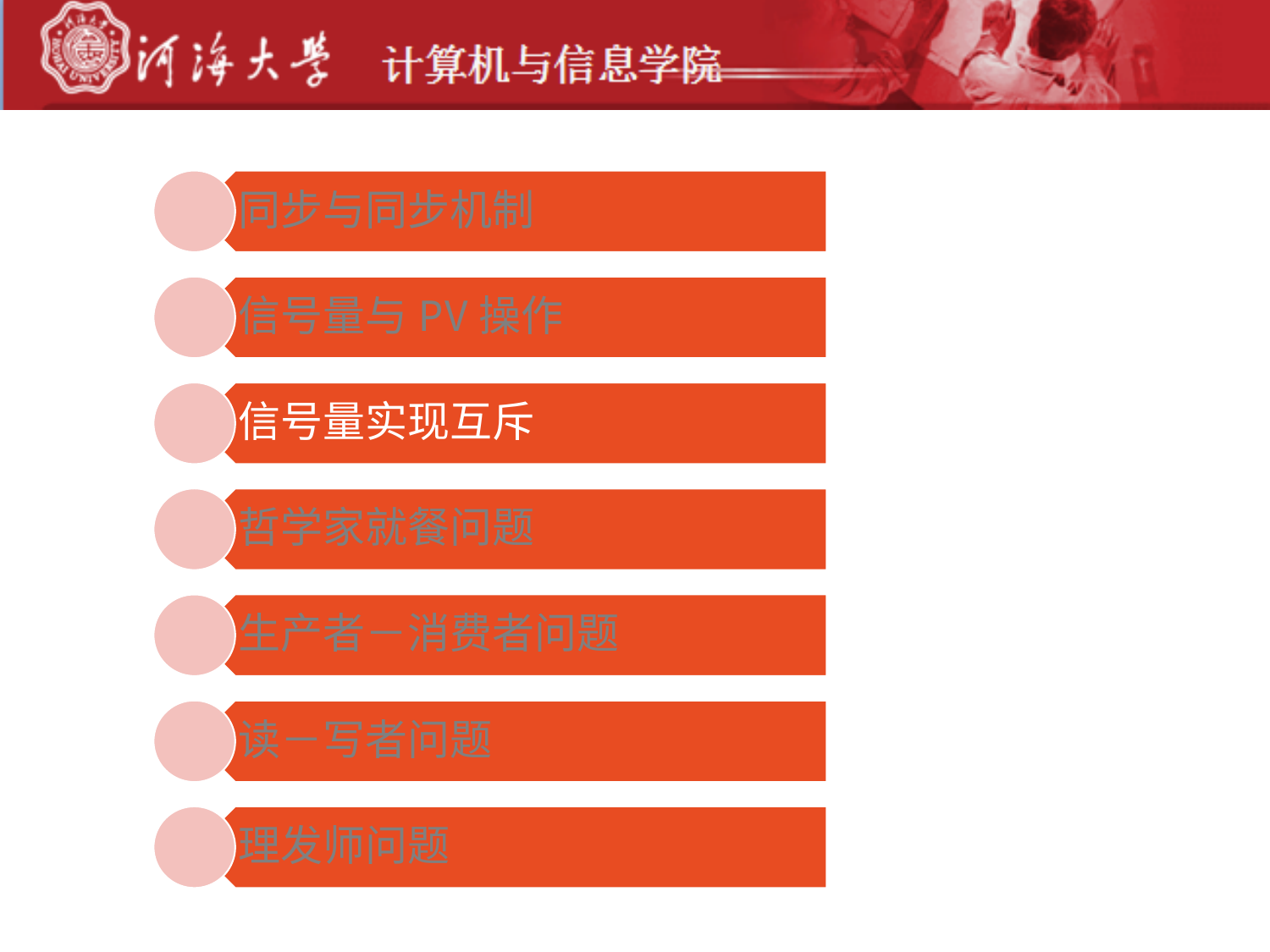

同步与同步机制
信号量与PV操作
信号量实现互斥
哲学家就餐问题
生产者－消费者问题
读－写者问题
理发师问题